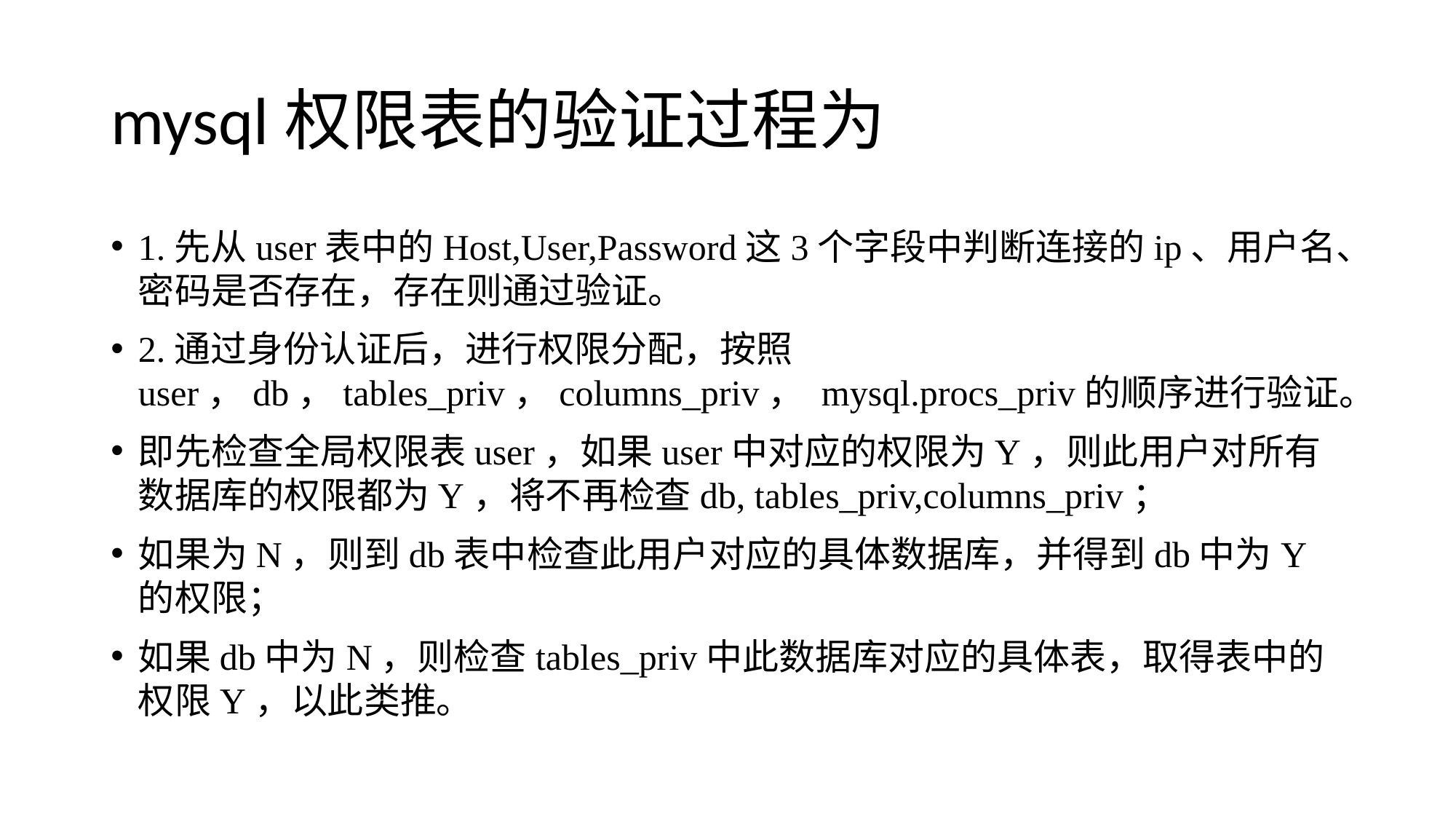

# mysql权限表的验证过程为
1.先从user表中的Host,User,Password这3个字段中判断连接的ip、用户名、密码是否存在，存在则通过验证。
2.通过身份认证后，进行权限分配，按照user，db，tables_priv，columns_priv， mysql.procs_priv的顺序进行验证。
即先检查全局权限表user，如果user中对应的权限为Y，则此用户对所有数据库的权限都为Y，将不再检查db, tables_priv,columns_priv；
如果为N，则到db表中检查此用户对应的具体数据库，并得到db中为Y的权限；
如果db中为N，则检查tables_priv中此数据库对应的具体表，取得表中的权限Y，以此类推。